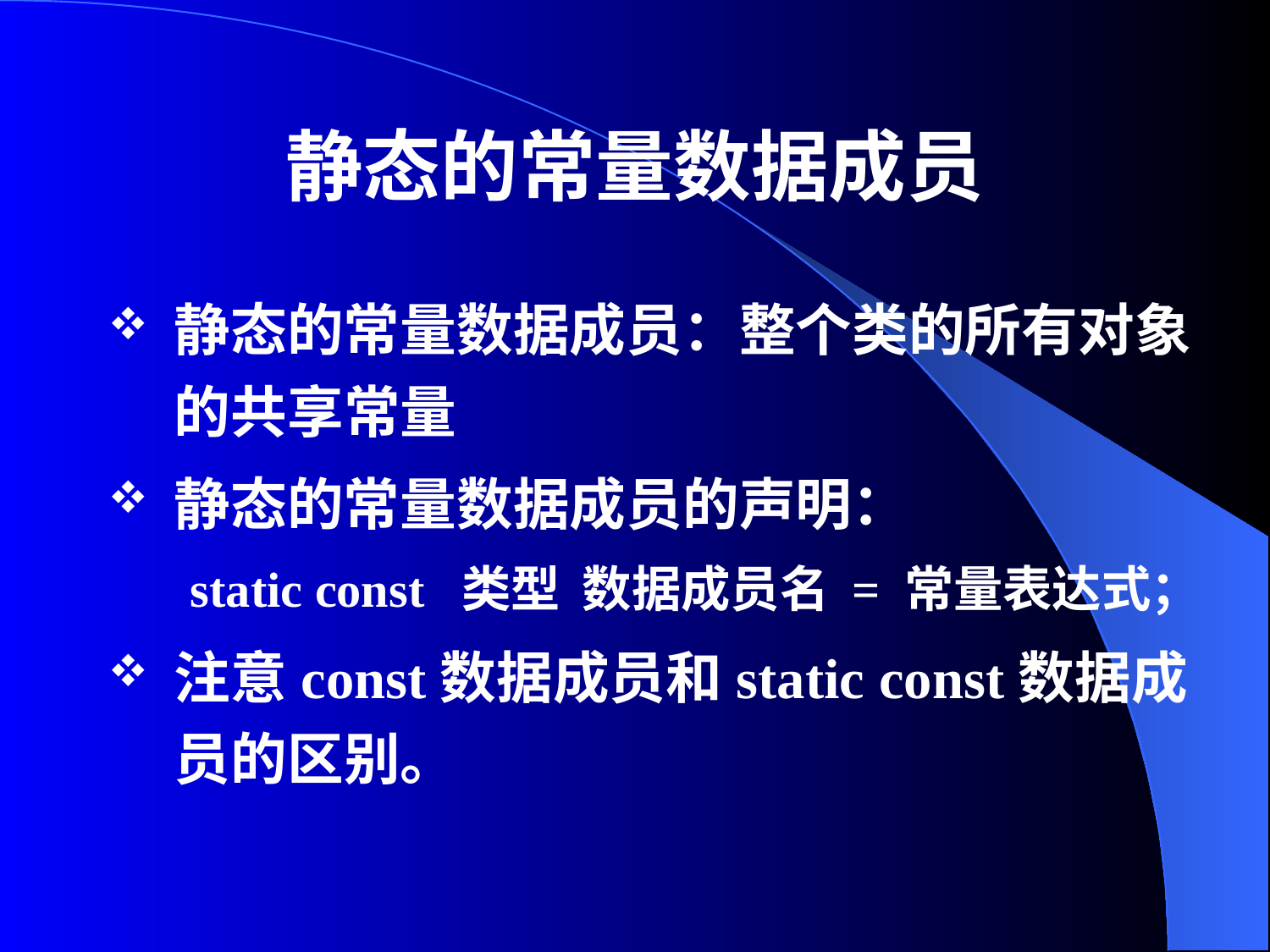

# 静态的常量数据成员
静态的常量数据成员：整个类的所有对象的共享常量
静态的常量数据成员的声明：
static const  类型  数据成员名 = 常量表达式；
注意const数据成员和static const数据成员的区别。